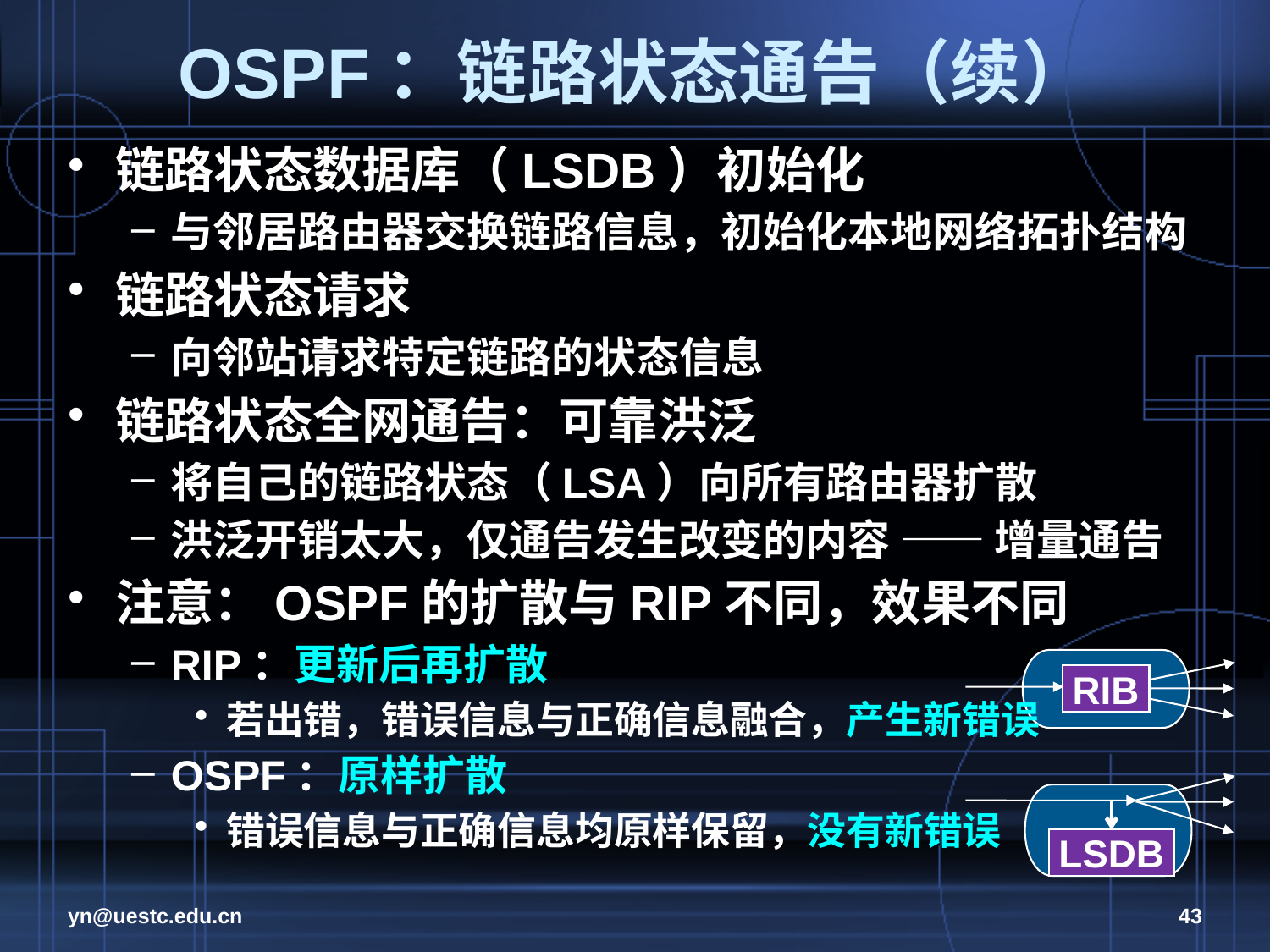

# OSPF：链路状态通告（续）
链路状态数据库（LSDB）初始化
与邻居路由器交换链路信息，初始化本地网络拓扑结构
链路状态请求
向邻站请求特定链路的状态信息
链路状态全网通告：可靠洪泛
将自己的链路状态（LSA）向所有路由器扩散
洪泛开销太大，仅通告发生改变的内容 —— 增量通告
注意：OSPF的扩散与RIP不同，效果不同
RIP：更新后再扩散
若出错，错误信息与正确信息融合，产生新错误
OSPF：原样扩散
错误信息与正确信息均原样保留，没有新错误

RIB

LSDB
yn@uestc.edu.cn
43